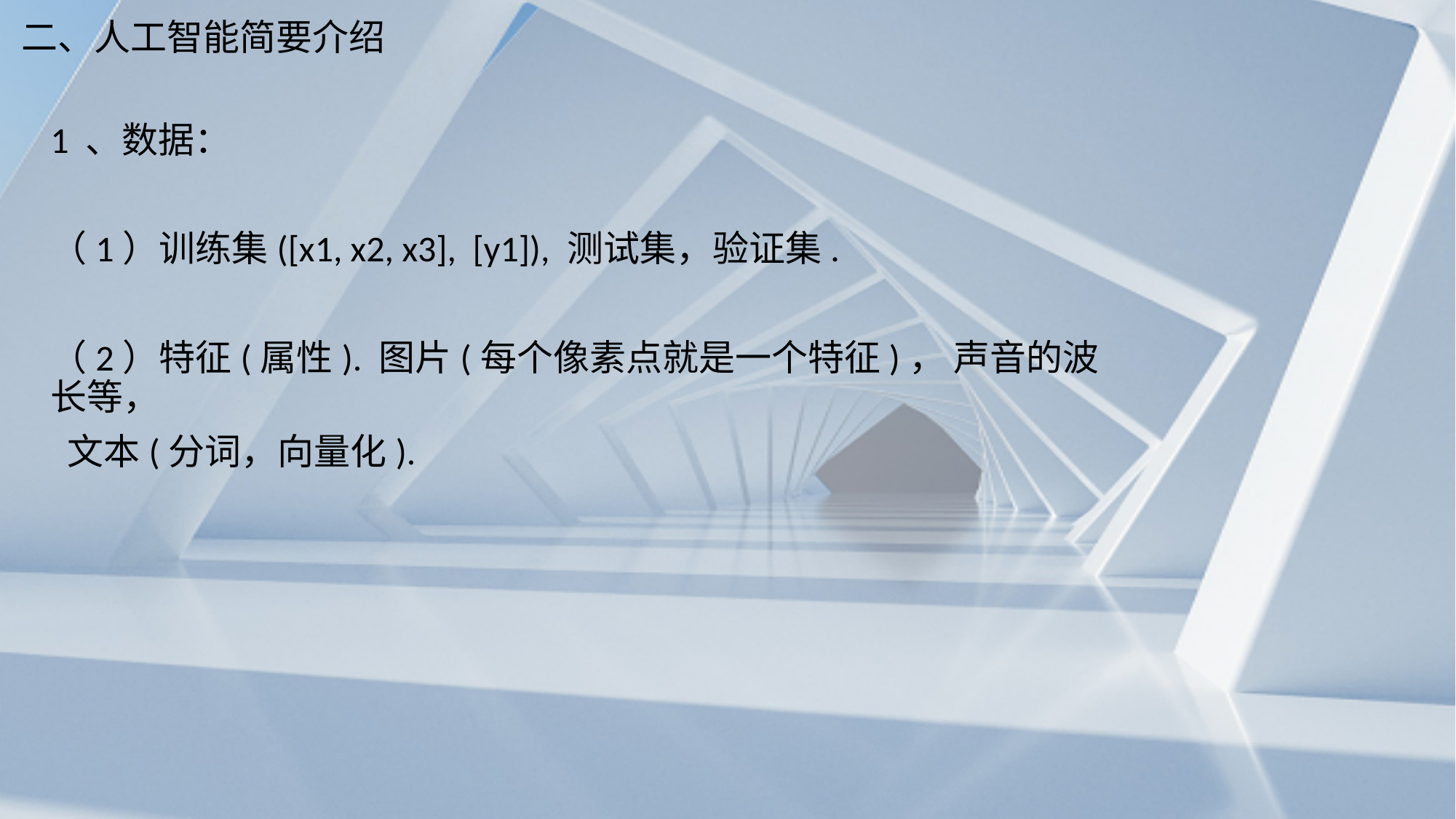

二、人工智能简要介绍
1 、数据：

（1）训练集([x1, x2, x3],  [y1]), 测试集，验证集.

（2）特征(属性). 图片(每个像素点就是一个特征)， 声音的波长等，
 文本(分词，向量化).